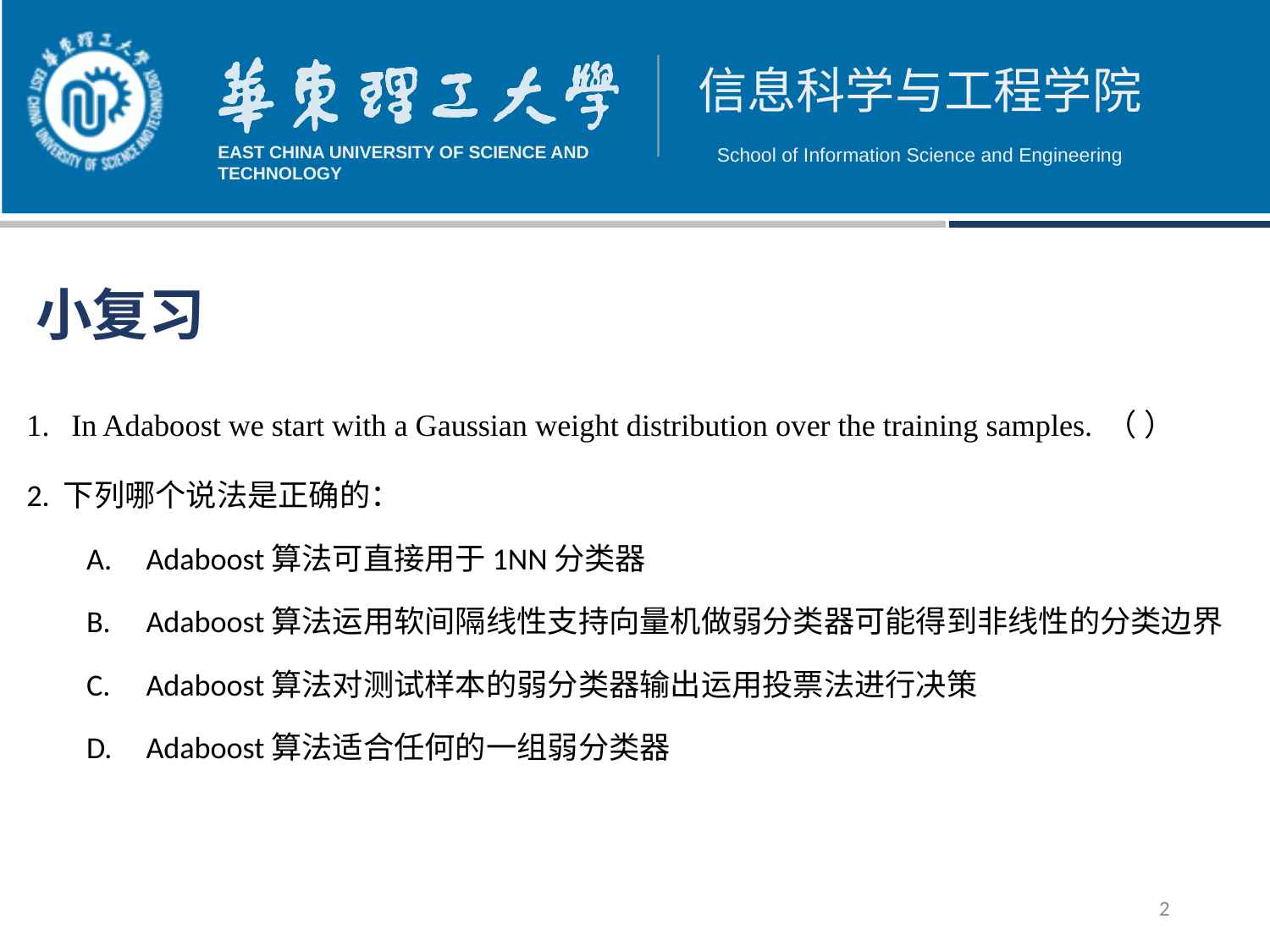

小复习
In Adaboost we start with a Gaussian weight distribution over the training samples. （ ）
2. 下列哪个说法是正确的：
Adaboost算法可直接用于1NN分类器
Adaboost算法运用软间隔线性支持向量机做弱分类器可能得到非线性的分类边界
Adaboost算法对测试样本的弱分类器输出运用投票法进行决策
Adaboost算法适合任何的一组弱分类器

2